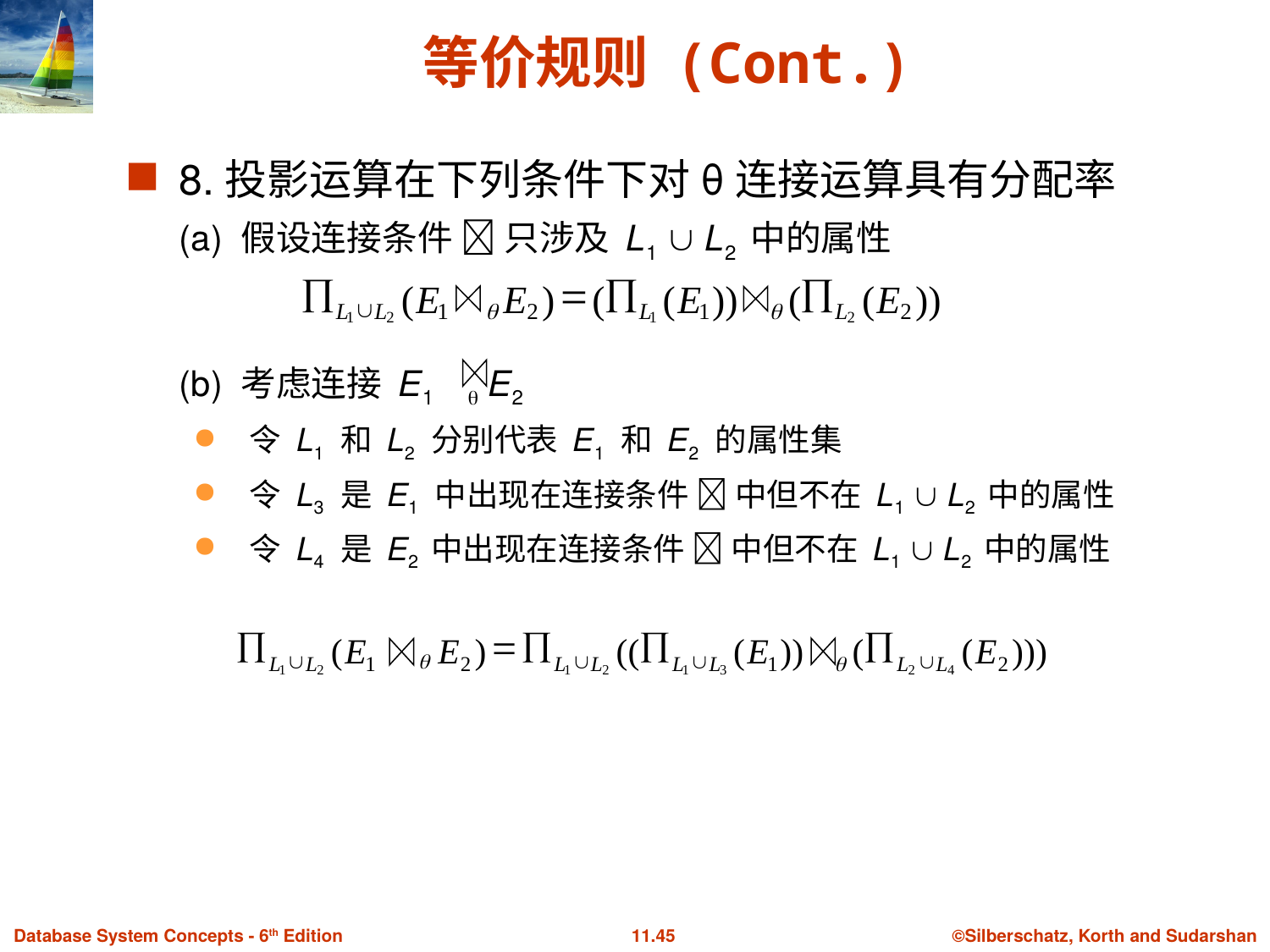

# 等价规则 (Cont.)
8.投影运算在下列条件下对θ连接运算具有分配率
	(a) 假设连接条件 θ 只涉及 L1 ∪ L2 中的属性
	(b) 考虑连接 E1      θ E2
 令 L1 和 L2 分别代表 E1 和 E2 的属性集
 令 L3 是 E1 中出现在连接条件 θ 中但不在 L1 ∪ L2 中的属性
 令 L4 是 E2 中出现在连接条件 θ 中但不在 L1 ∪ L2 中的属性
∏
=
∏
∏
(
E
E
)
(
(
E
))
(
(
E
))

∪
θ
θ
L
L
1
2
L
1
L
2
1
2
1
2

∏
=
∏
∏
∏
(
E
E
)
((
(
E
))
(
(
E
)))

∪
θ
∪
∪
∪
θ
L
L
1
2
L
L
L
L
1
L
L
2
1
2
1
2
1
3
2
4